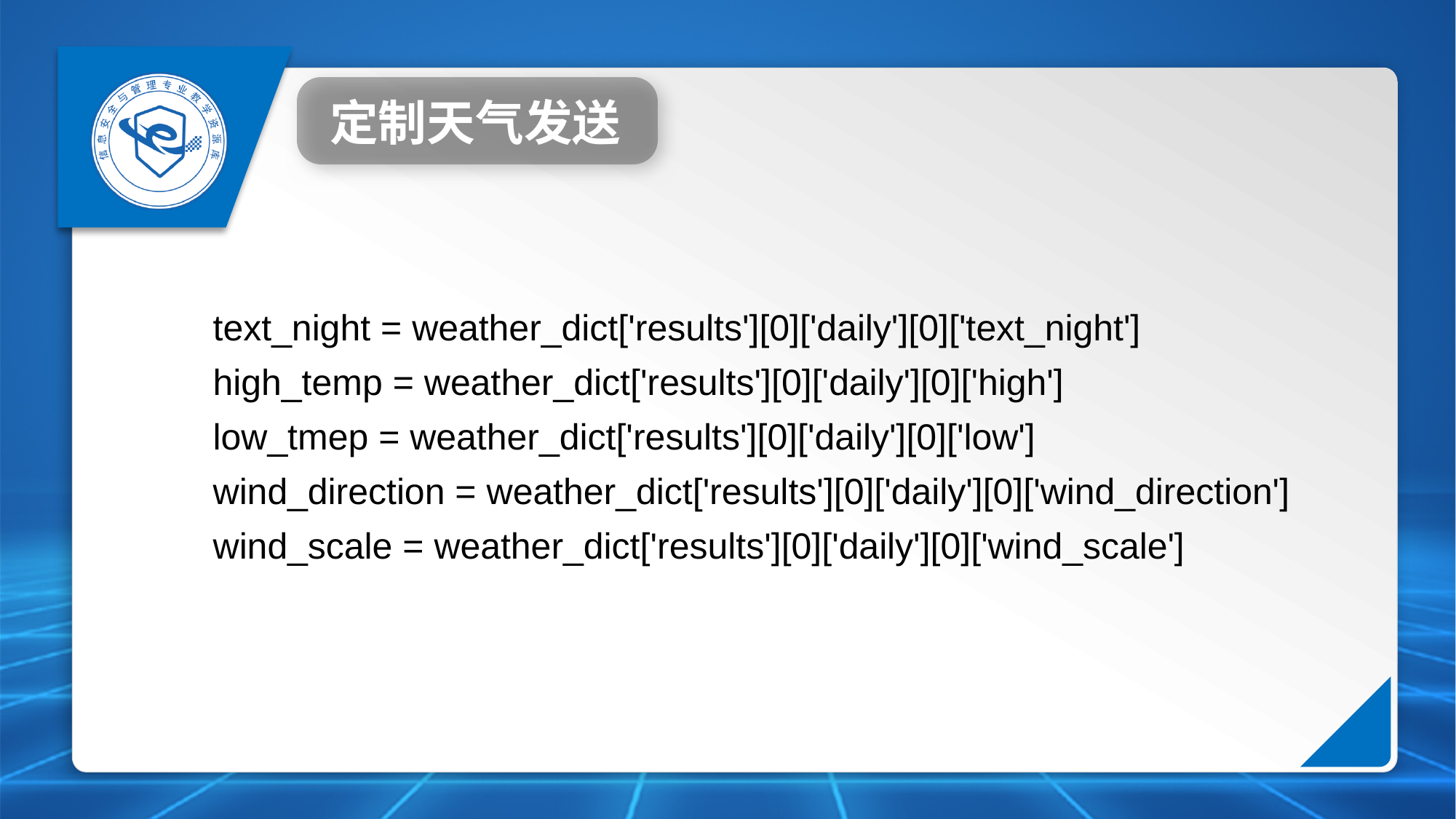

定制天气发送
	text_night = weather_dict['results'][0]['daily'][0]['text_night']
	high_temp = weather_dict['results'][0]['daily'][0]['high']
	low_tmep = weather_dict['results'][0]['daily'][0]['low']
	wind_direction = weather_dict['results'][0]['daily'][0]['wind_direction']
	wind_scale = weather_dict['results'][0]['daily'][0]['wind_scale']